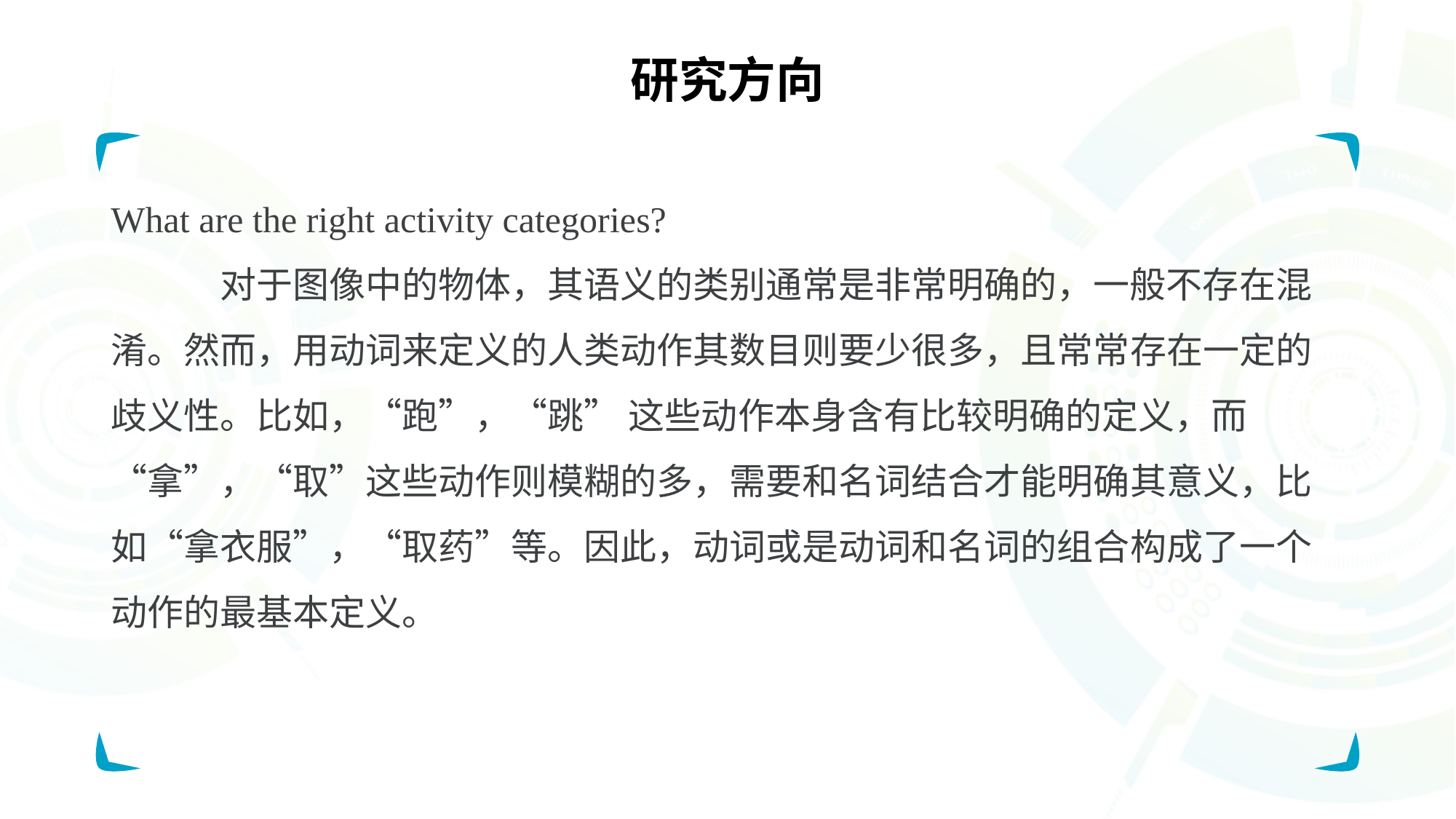

# 研究方向

What are the right activity categories?
	对于图像中的物体，其语义的类别通常是非常明确的，一般不存在混淆。然而，用动词来定义的人类动作其数目则要少很多，且常常存在一定的歧义性。比如，“跑”，“跳” 这些动作本身含有比较明确的定义，而 “拿”，“取”这些动作则模糊的多，需要和名词结合才能明确其意义，比如“拿衣服”，“取药”等。因此，动词或是动词和名词的组合构成了一个动作的最基本定义。